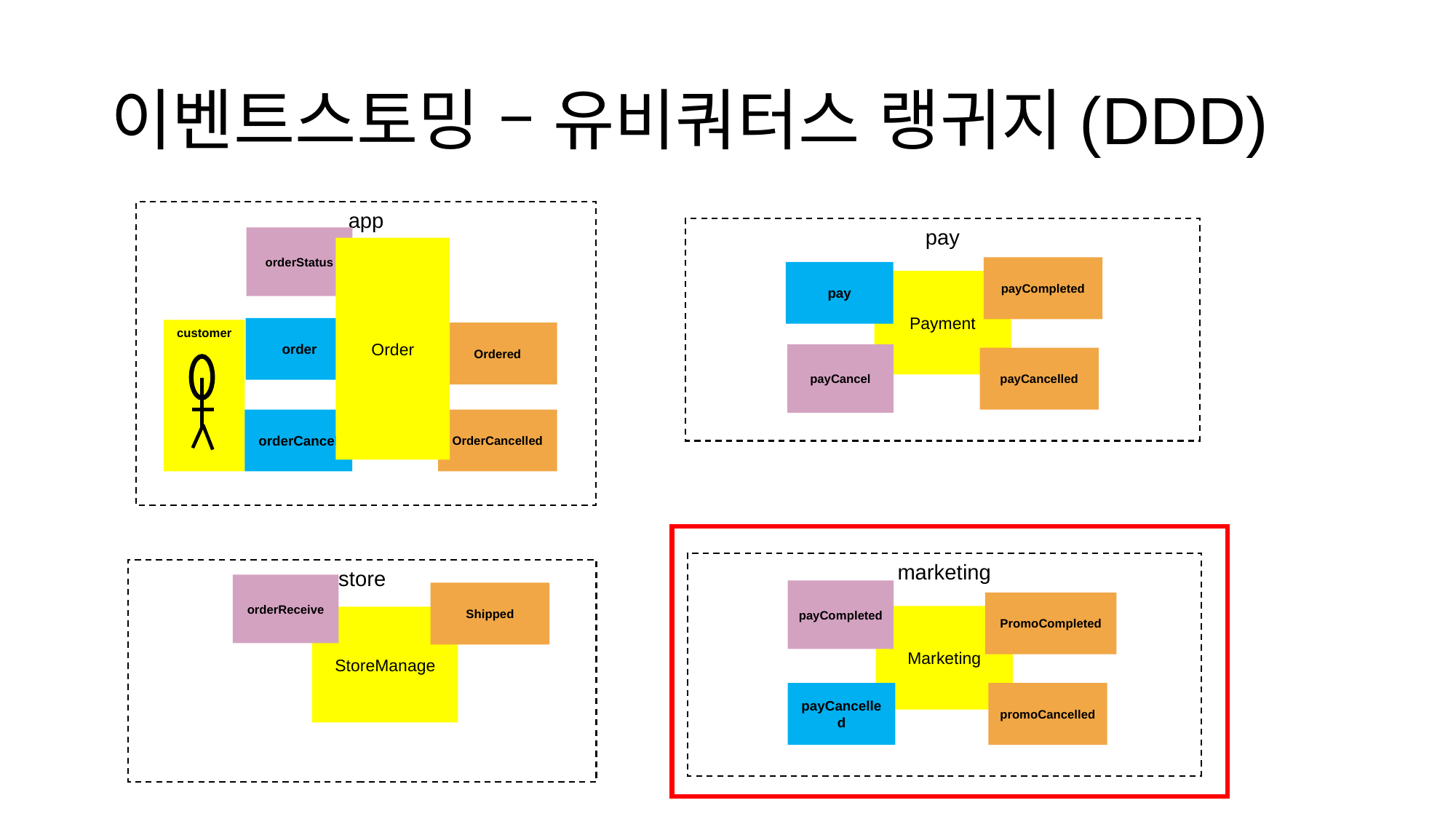

# 이벤트스토밍 – 유비쿼터스 랭귀지(DDD)
app
pay
orderStatus
Order
payCompleted
pay
Payment
order
customer

Ordered
payCancel
payCancelled
orderCancel
OrderCancelled

marketing
store
orderReceive
payCompleted
Shipped
PromoCompleted
Marketing
StoreManage
payCancelled
promoCancelled
*결제와 마케팅의 관계를 이해하기 쉽도록 payCompleted, PayCancelled로 명명